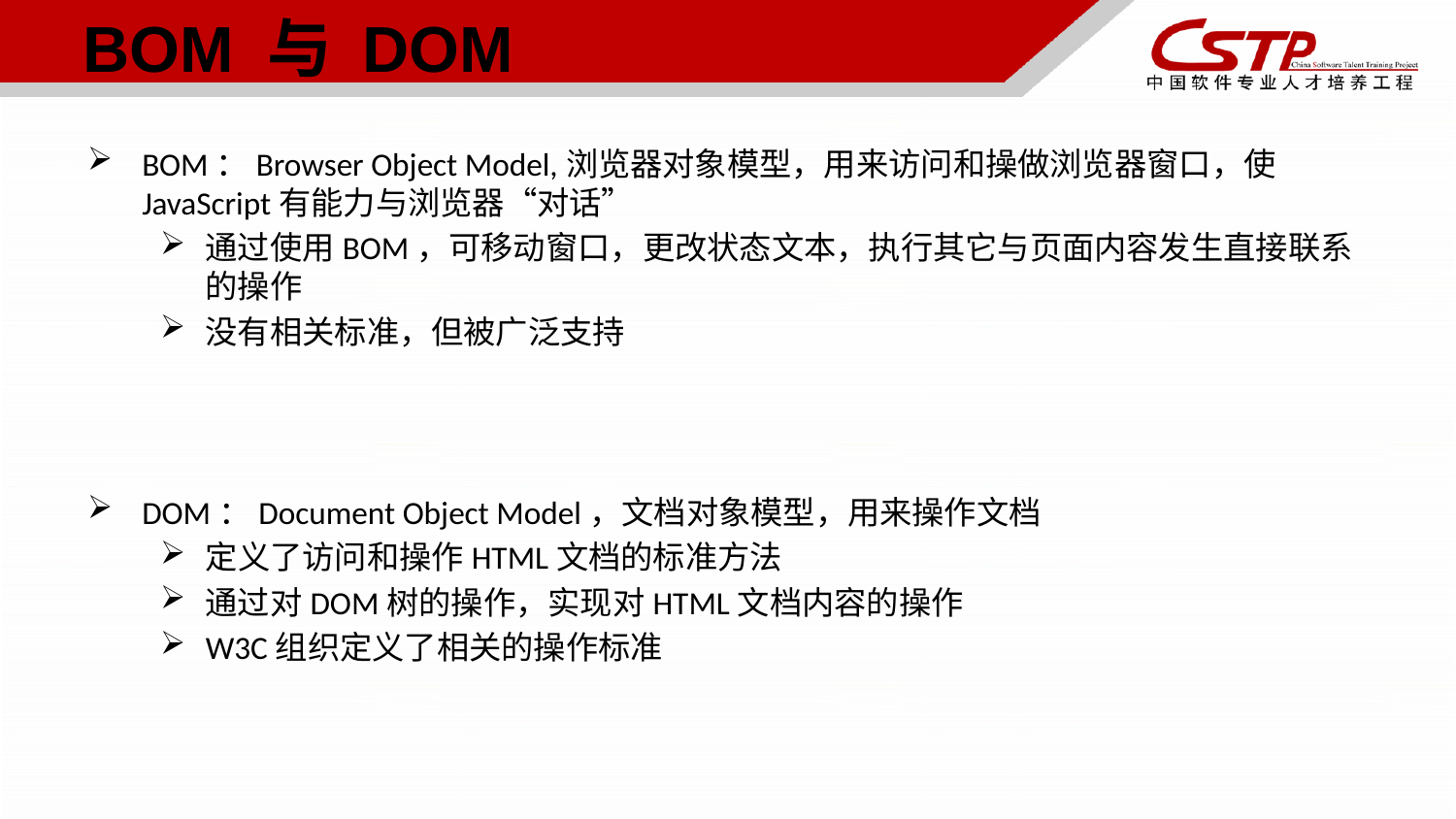

# BOM 与 DOM
BOM：Browser Object Model,浏览器对象模型，用来访问和操做浏览器窗口，使JavaScript有能力与浏览器“对话”
通过使用BOM，可移动窗口，更改状态文本，执行其它与页面内容发生直接联系的操作
没有相关标准，但被广泛支持

DOM：Document Object Model，文档对象模型，用来操作文档
定义了访问和操作HTML文档的标准方法
通过对DOM树的操作，实现对HTML文档内容的操作
W3C组织定义了相关的操作标准